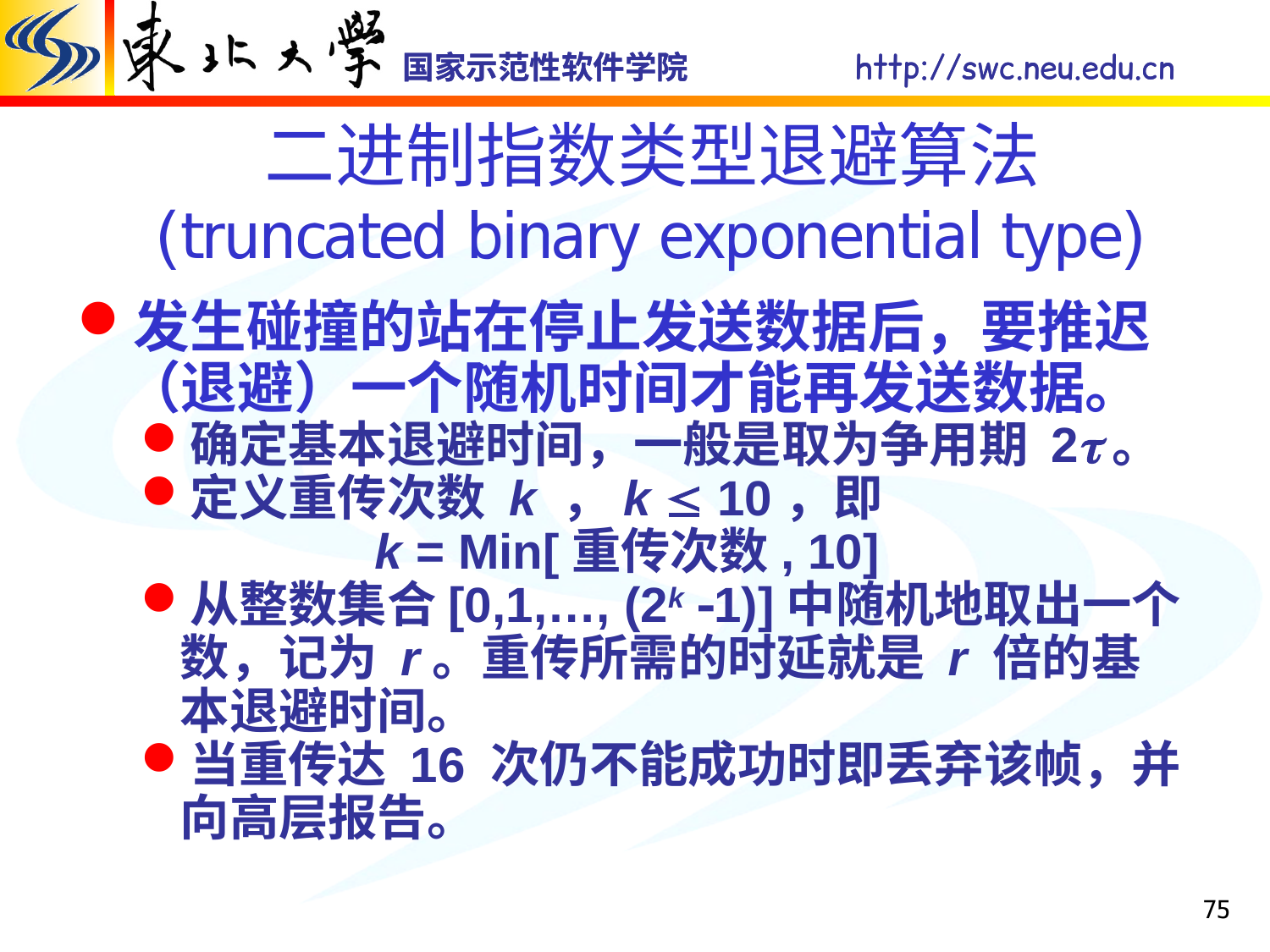

# 二进制指数类型退避算法 (truncated binary exponential type)
发生碰撞的站在停止发送数据后，要推迟（退避）一个随机时间才能再发送数据。
确定基本退避时间，一般是取为争用期 2τ。
定义重传次数 k ，k ≤ 10，即
                 k = Min[重传次数, 10]
从整数集合[0,1,…, (2k −1)]中随机地取出一个数，记为 r。重传所需的时延就是 r 倍的基本退避时间。
当重传达 16 次仍不能成功时即丢弃该帧，并向高层报告。
75